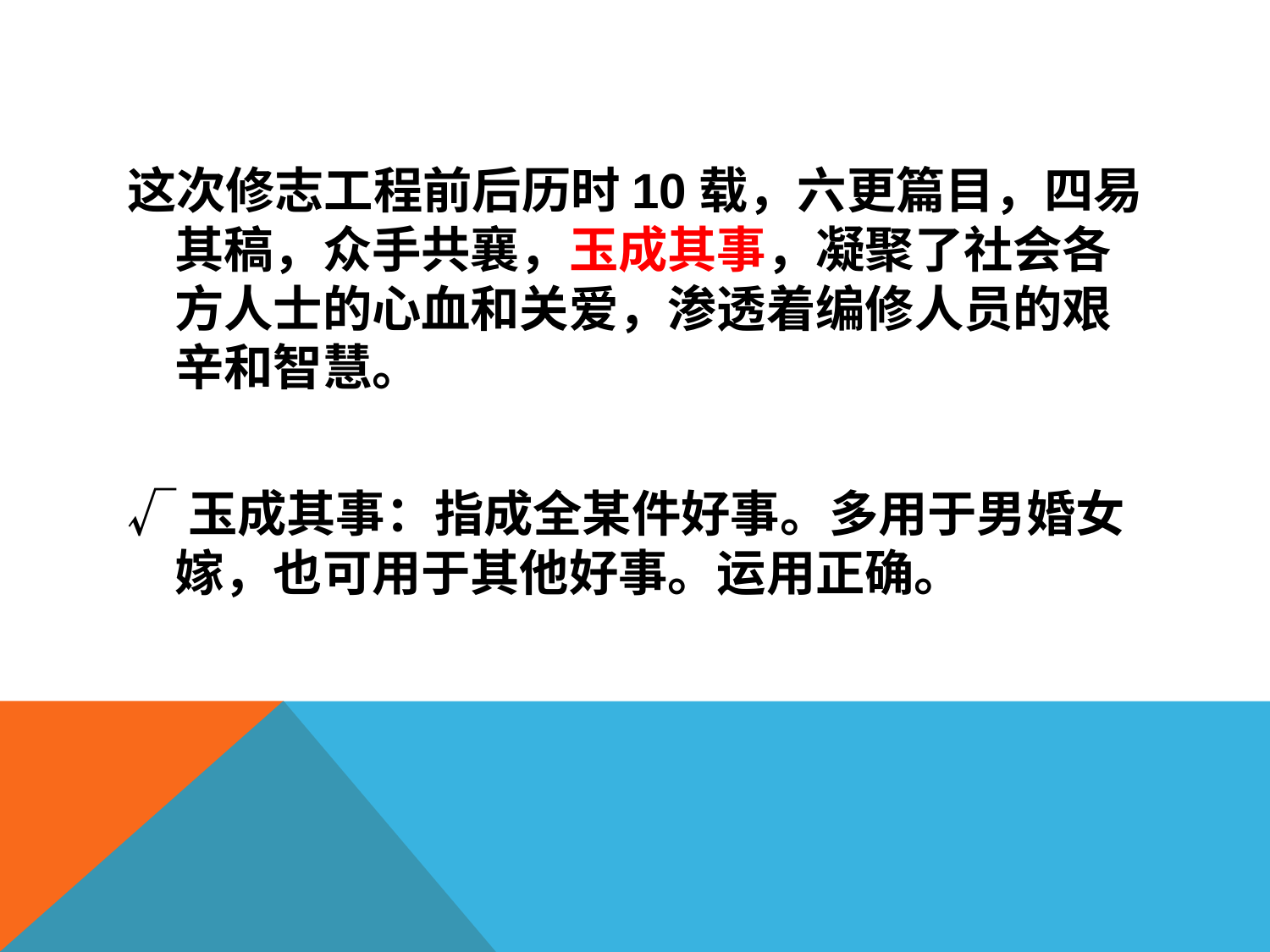

#
这次修志工程前后历时10载，六更篇目，四易其稿，众手共襄，玉成其事，凝聚了社会各方人士的心血和关爱，渗透着编修人员的艰辛和智慧。

√玉成其事：指成全某件好事。多用于男婚女嫁，也可用于其他好事。运用正确。